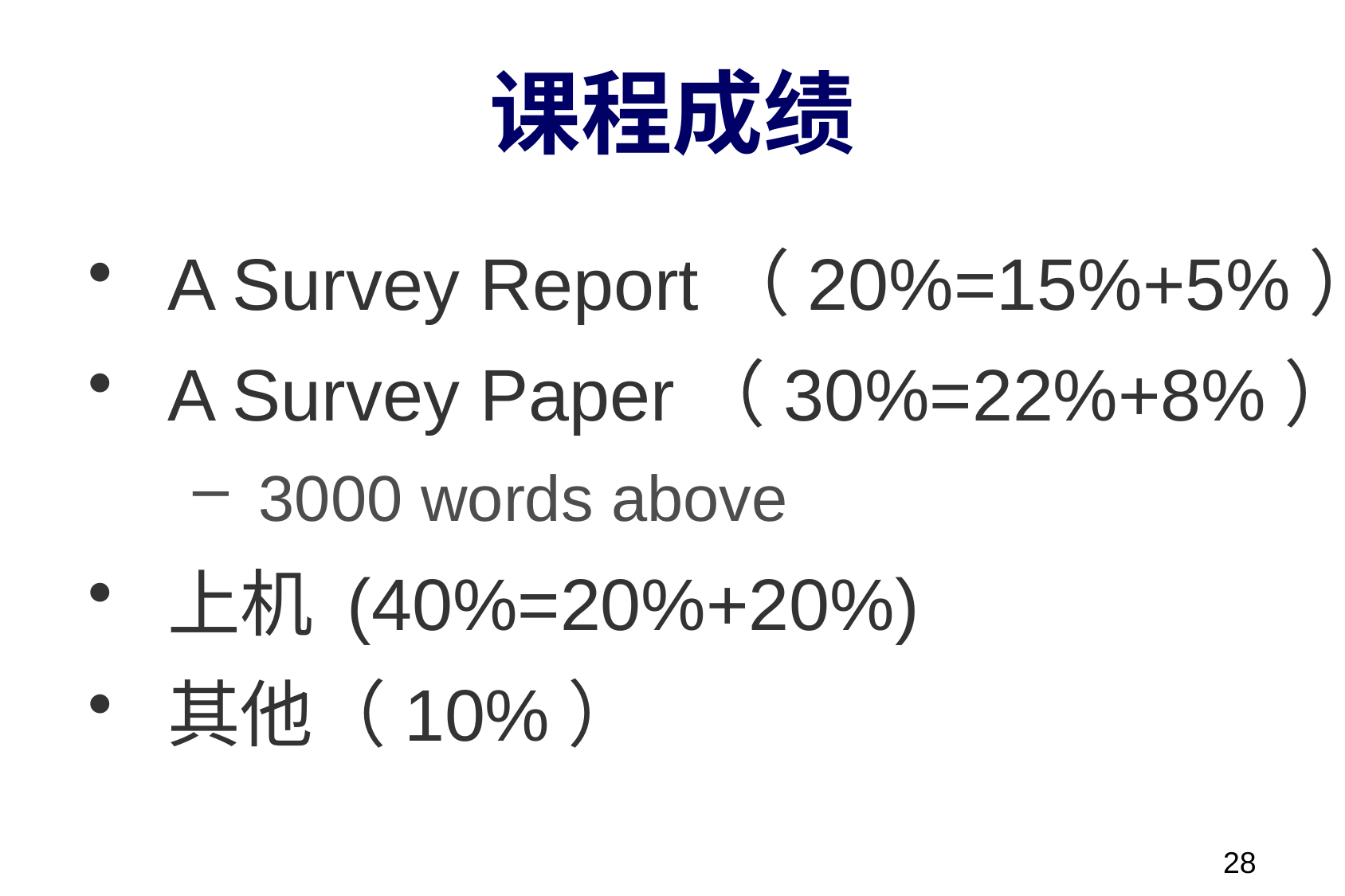

# 课程成绩
A Survey Report（20%=15%+5%）
A Survey Paper（30%=22%+8%）
3000 words above
上机 (40%=20%+20%)
其他（10%）
28